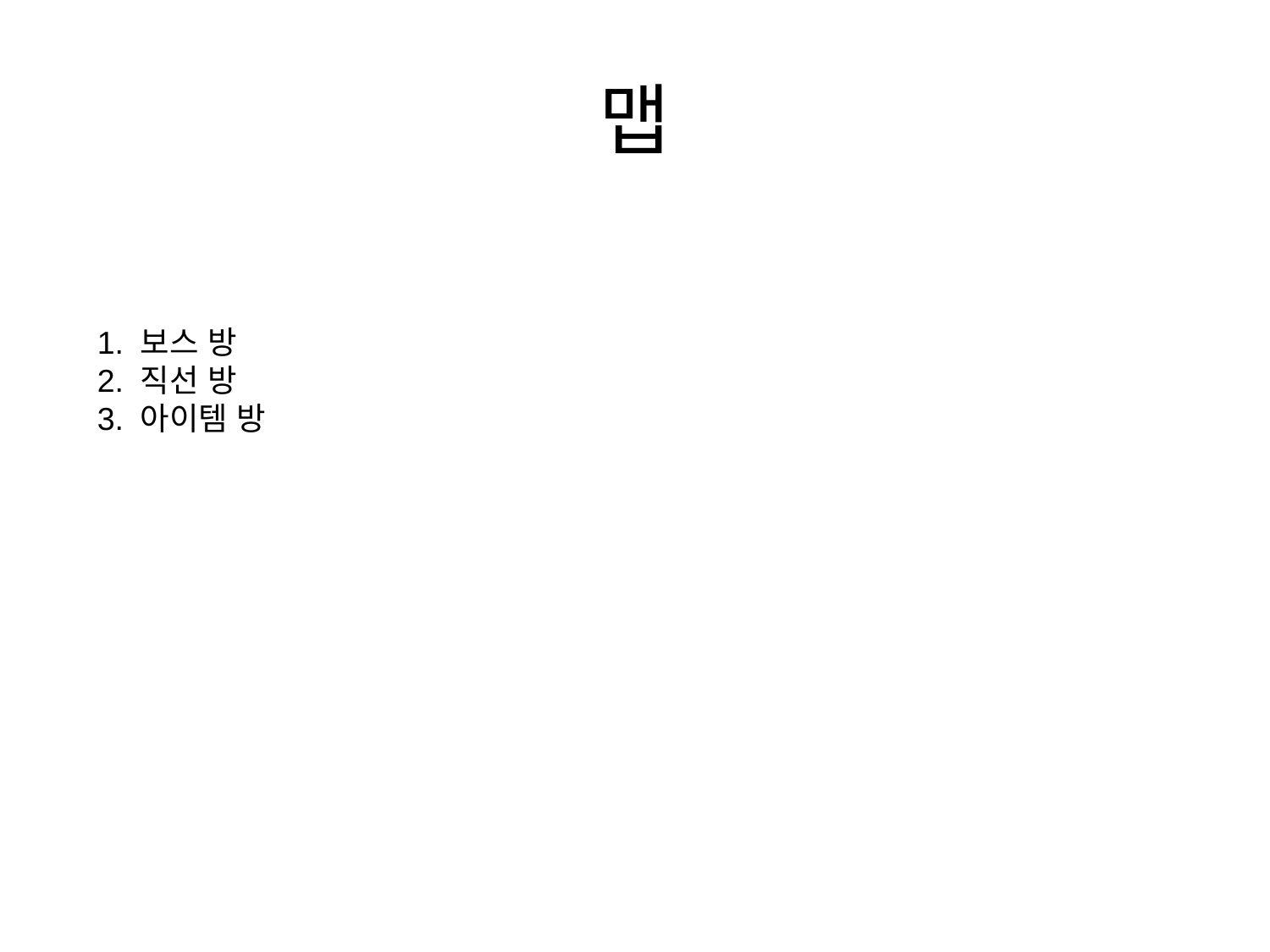

# 맵
1. 보스 방
2. 직선 방
3. 아이템 방